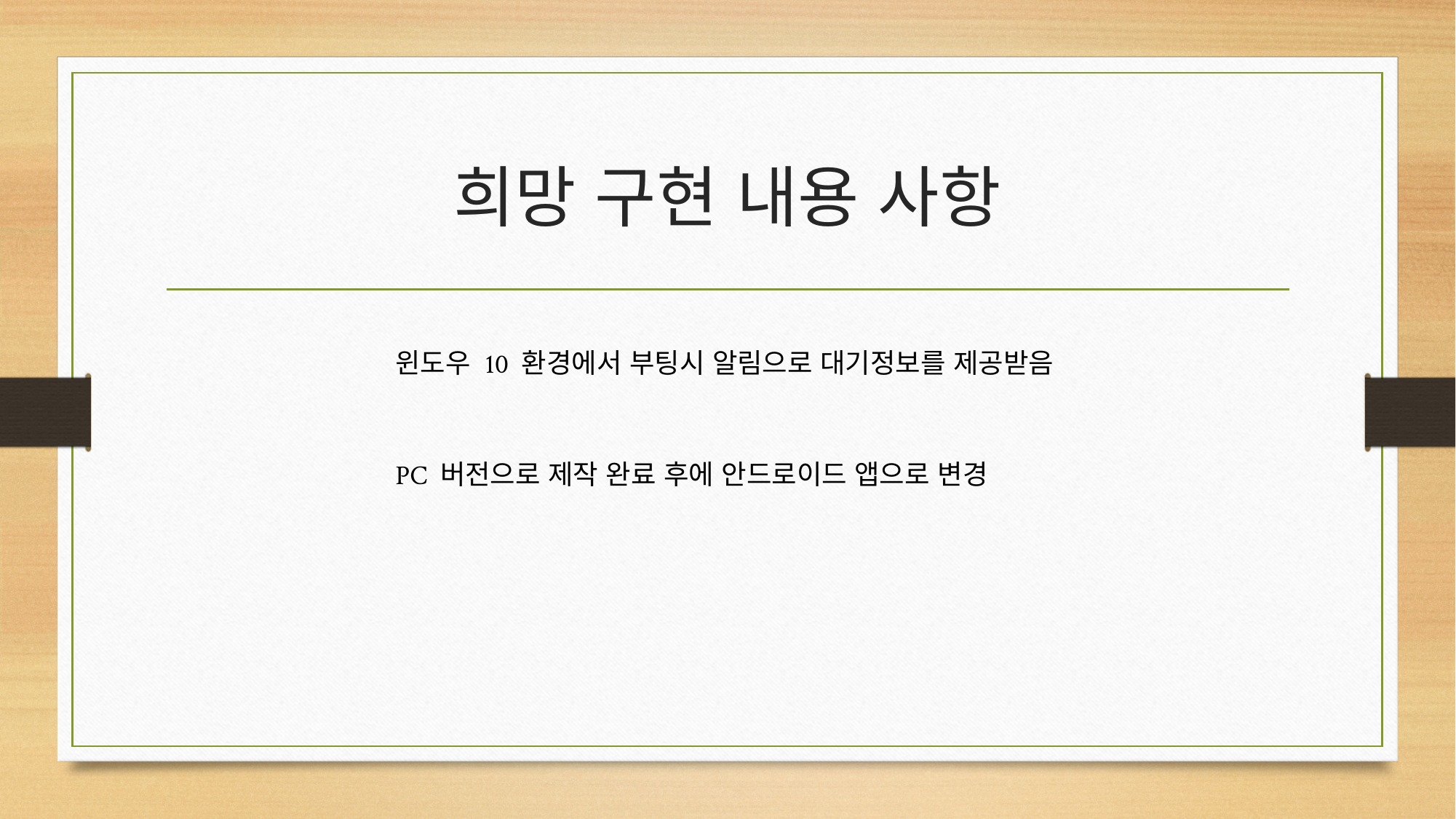

# 희망 구현 내용 사항
윈도우 10 환경에서 부팅시 알림으로 대기정보를 제공받음
PC 버전으로 제작 완료 후에 안드로이드 앱으로 변경